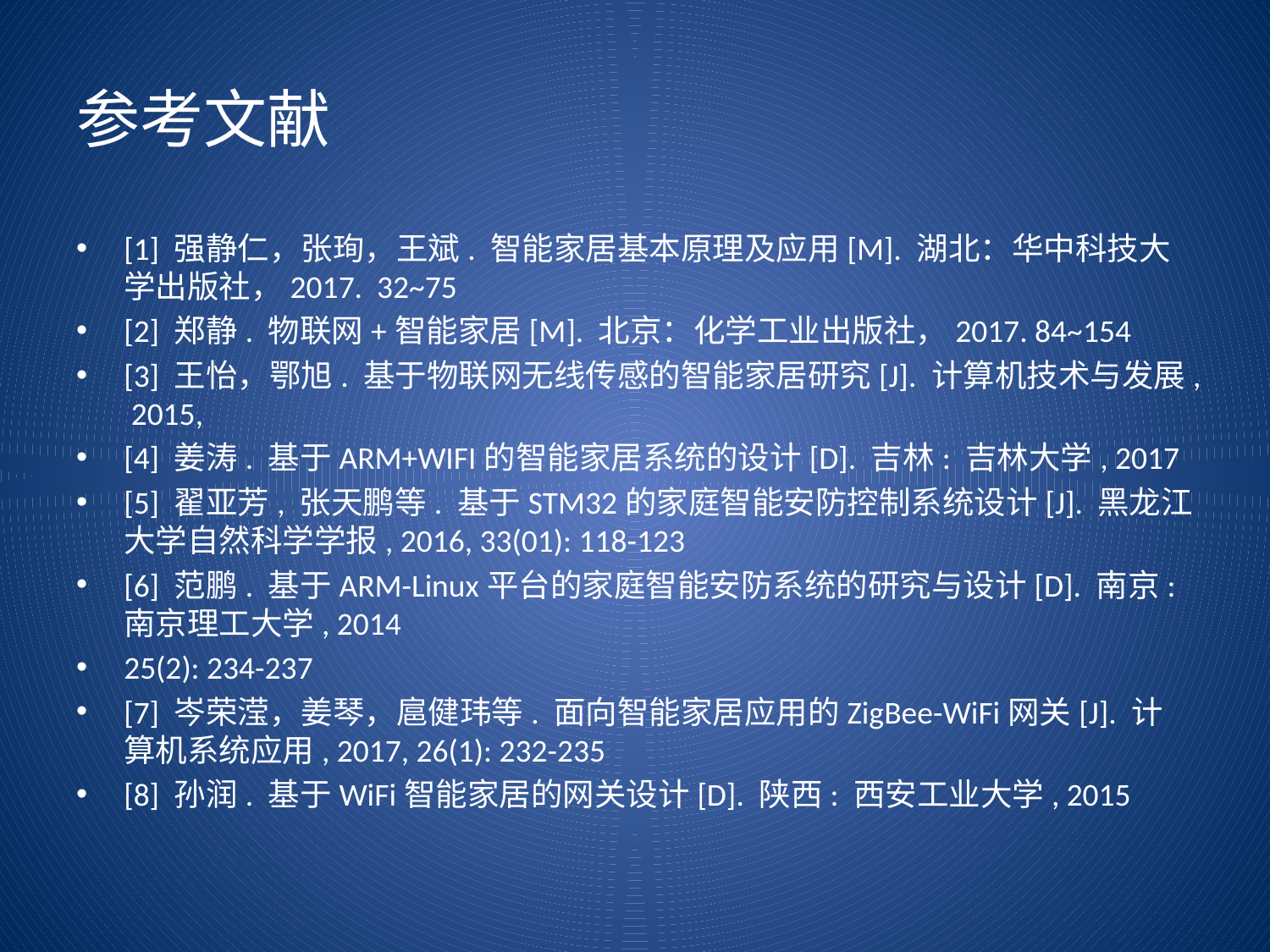

# 参考文献
[1] 强静仁，张珣，王斌. 智能家居基本原理及应用[M]. 湖北：华中科技大学出版社，2017.  32~75
[2] 郑静. 物联网+智能家居[M]. 北京：化学工业出版社，2017. 84~154
[3] 王怡，鄂旭. 基于物联网无线传感的智能家居研究[J]. 计算机技术与发展, 2015,
[4] 姜涛. 基于ARM+WIFI的智能家居系统的设计[D]. 吉林: 吉林大学, 2017
[5] 翟亚芳, 张天鹏等. 基于STM32的家庭智能安防控制系统设计[J]. 黑龙江大学自然科学学报, 2016, 33(01): 118-123
[6] 范鹏. 基于ARM-Linux平台的家庭智能安防系统的研究与设计[D]. 南京: 南京理工大学, 2014
25(2): 234-237
[7] 岑荣滢，姜琴，扈健玮等. 面向智能家居应用的ZigBee-WiFi网关[J]. 计算机系统应用, 2017, 26(1): 232-235
[8] 孙润. 基于WiFi智能家居的网关设计[D]. 陕西: 西安工业大学, 2015